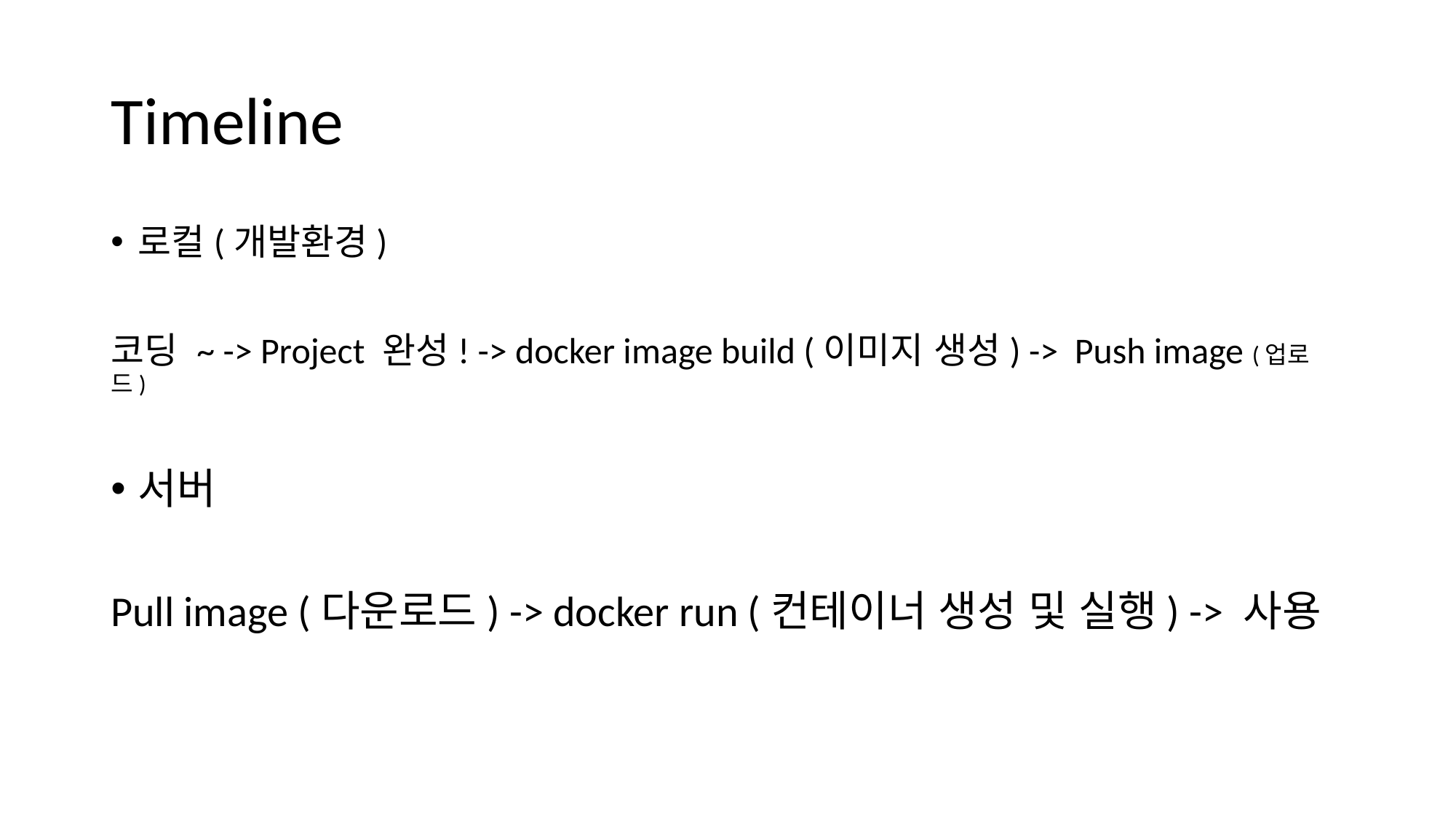

# Timeline
로컬(개발환경)

코딩 ~ -> Project 완성! -> docker image build (이미지 생성) ->  Push image (업로드)
서버

Pull image (다운로드) -> docker run (컨테이너 생성 및 실행) -> 사용